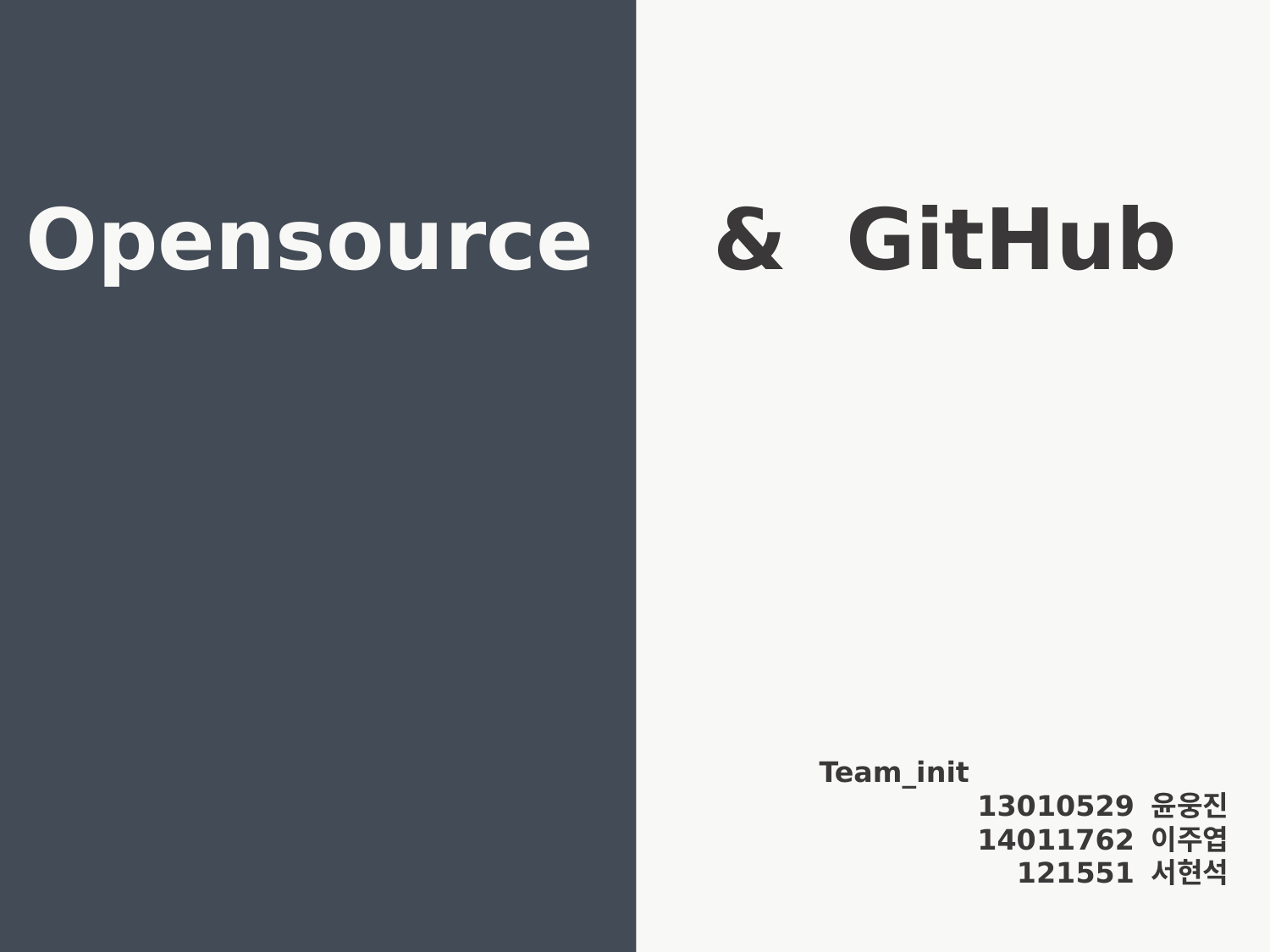

Opensource
&  GitHub
Team_init
13010529 윤웅진
14011762 이주엽
121551 서현석